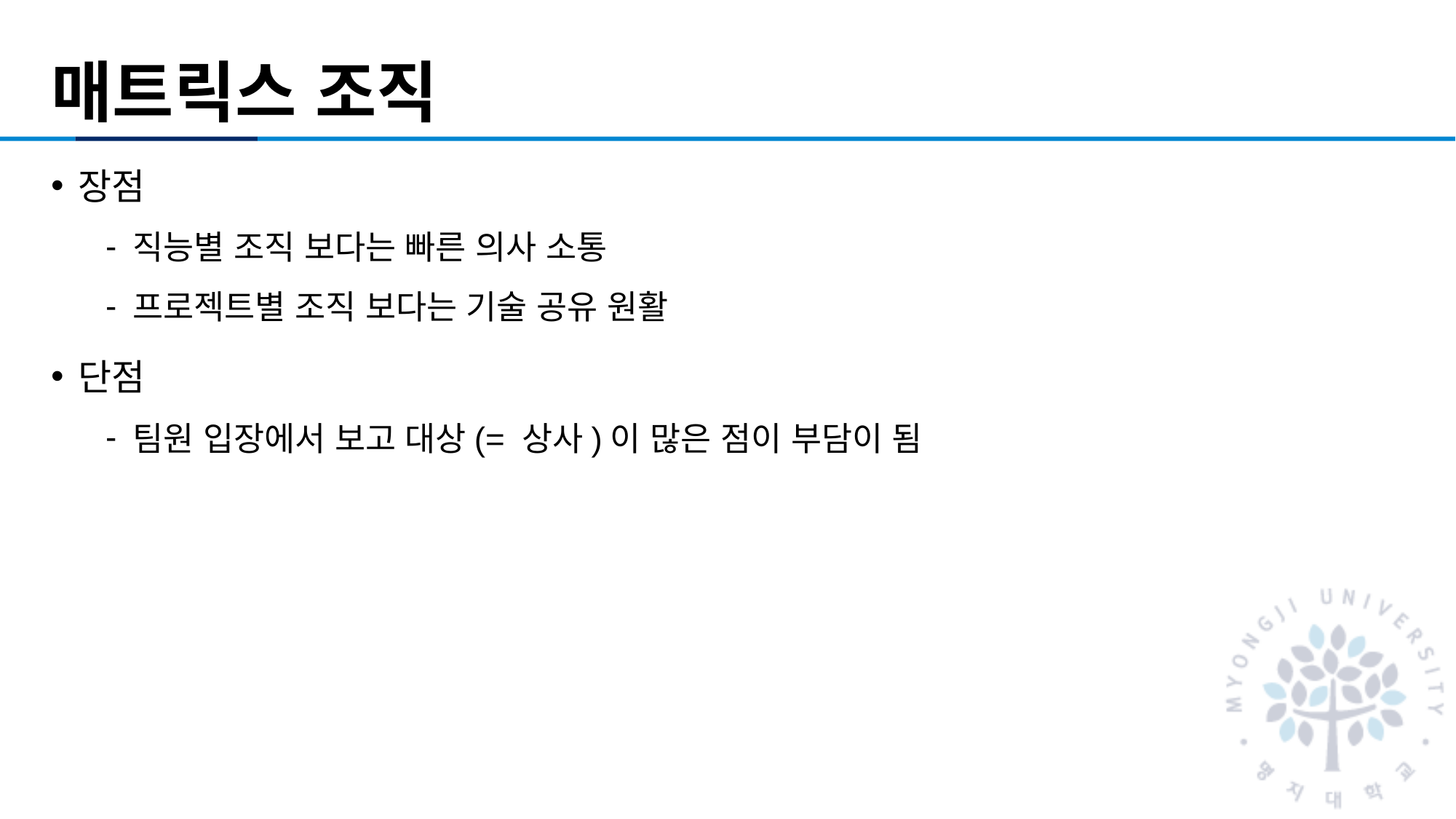

# 매트릭스 조직
장점
직능별 조직 보다는 빠른 의사 소통
프로젝트별 조직 보다는 기술 공유 원활
단점
팀원 입장에서 보고 대상(= 상사)이 많은 점이 부담이 됨